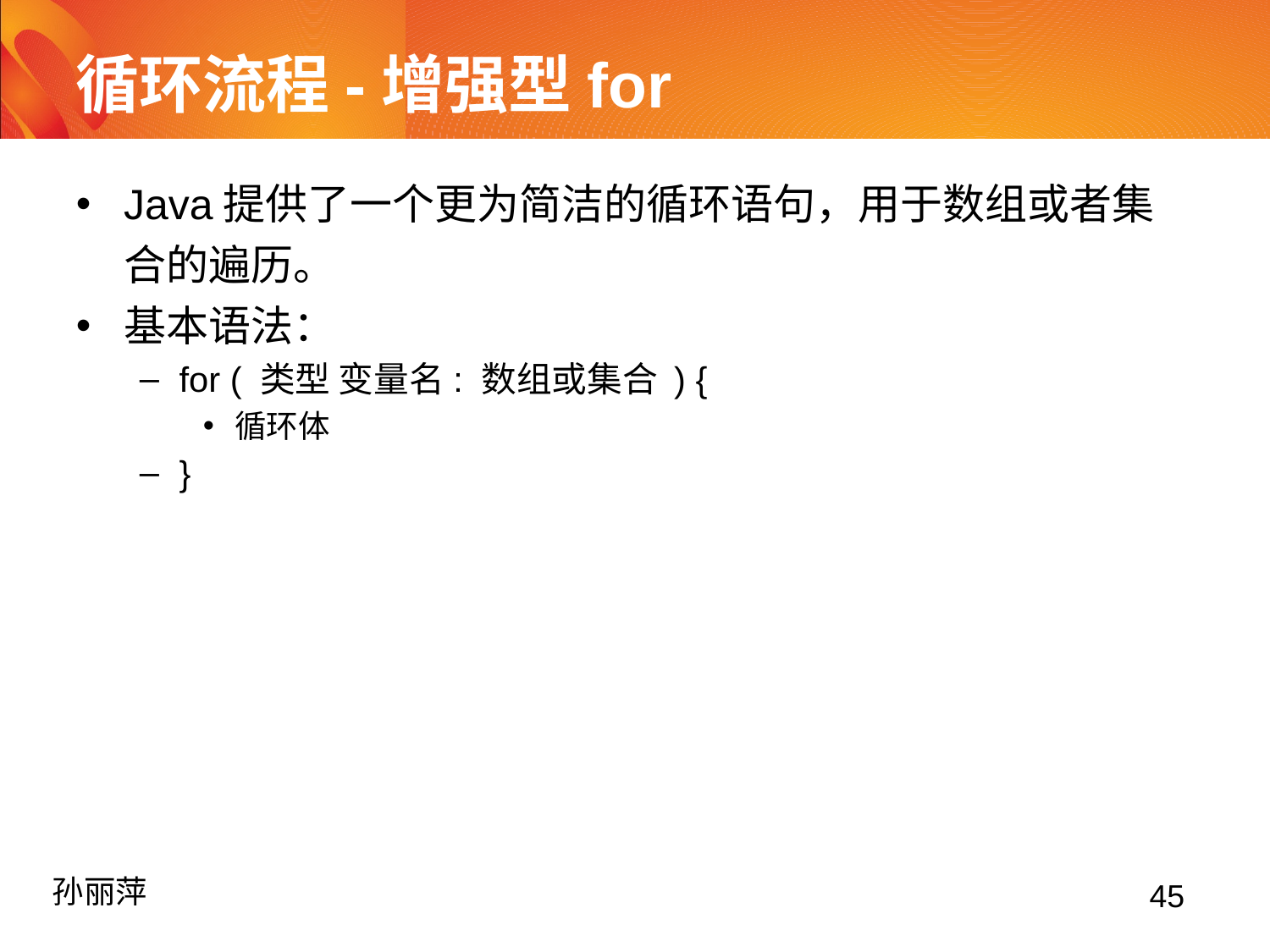

# 循环流程-增强型for
Java提供了一个更为简洁的循环语句，用于数组或者集合的遍历。
基本语法：
for ( 类型 变量名: 数组或集合 ) {
循环体
}